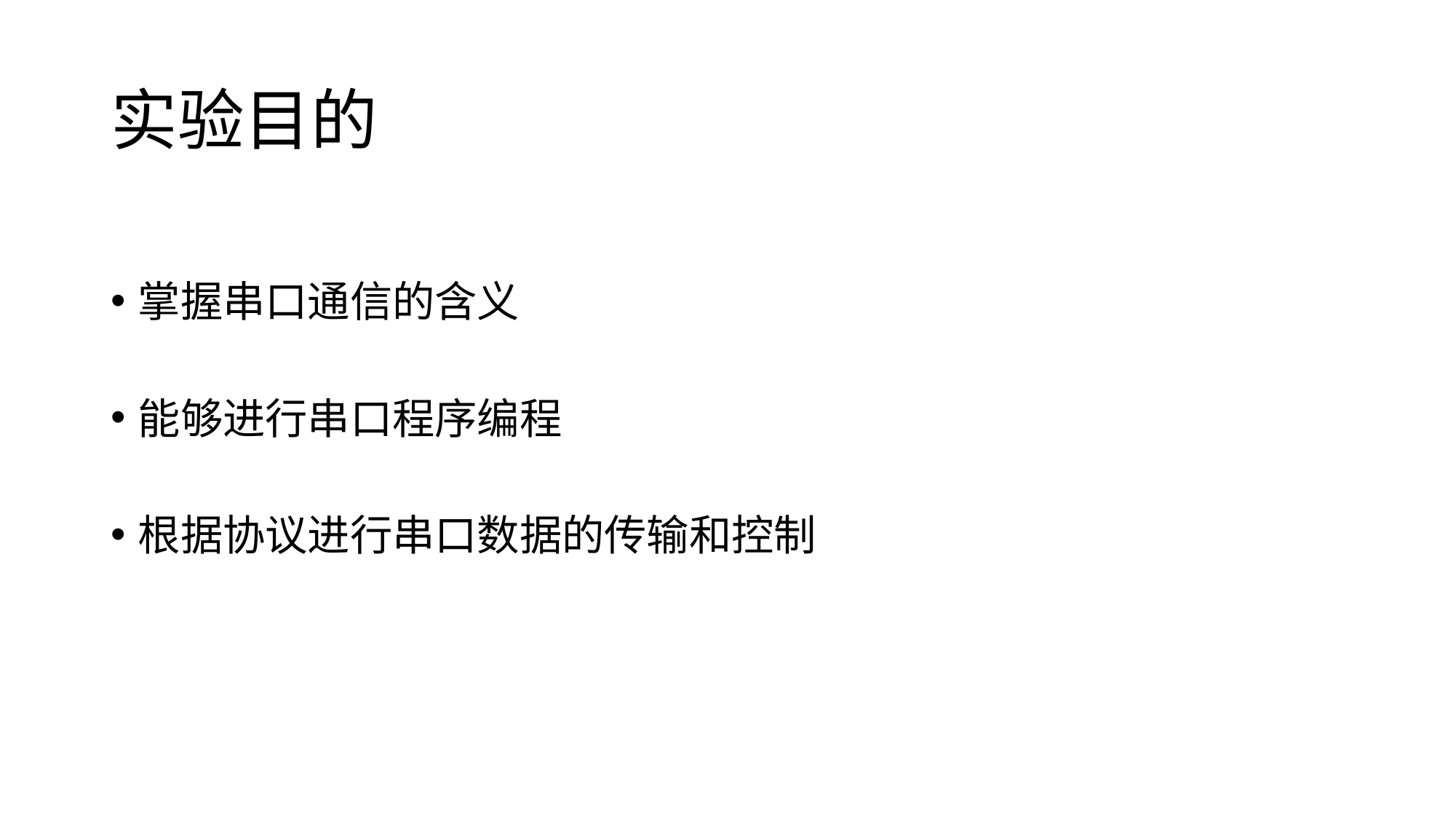

# 实验目的
掌握串口通信的含义
能够进行串口程序编程
根据协议进行串口数据的传输和控制